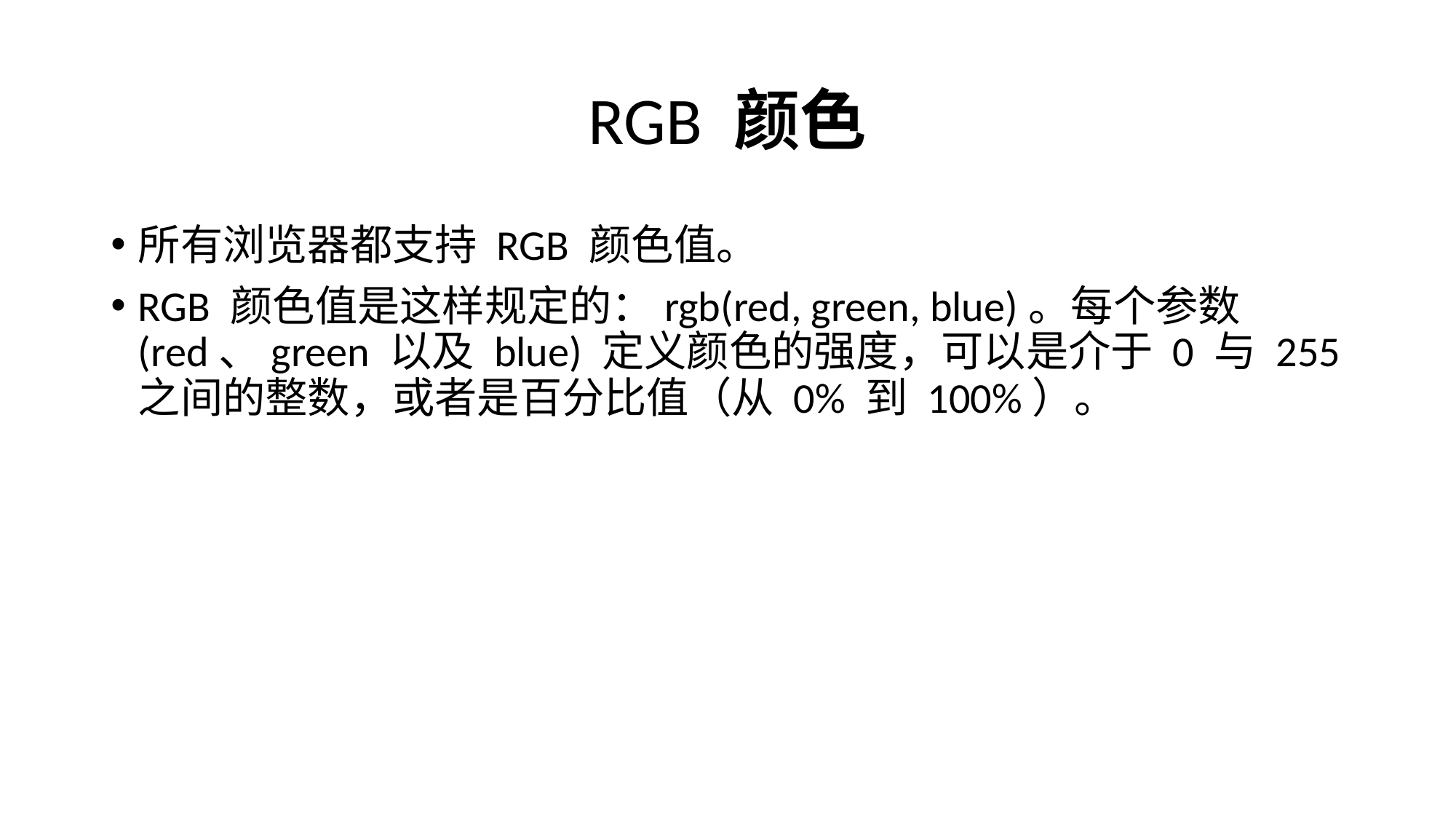

# RGB 颜色
所有浏览器都支持 RGB 颜色值。
RGB 颜色值是这样规定的：rgb(red, green, blue)。每个参数 (red、green 以及 blue) 定义颜色的强度，可以是介于 0 与 255 之间的整数，或者是百分比值（从 0% 到 100%）。